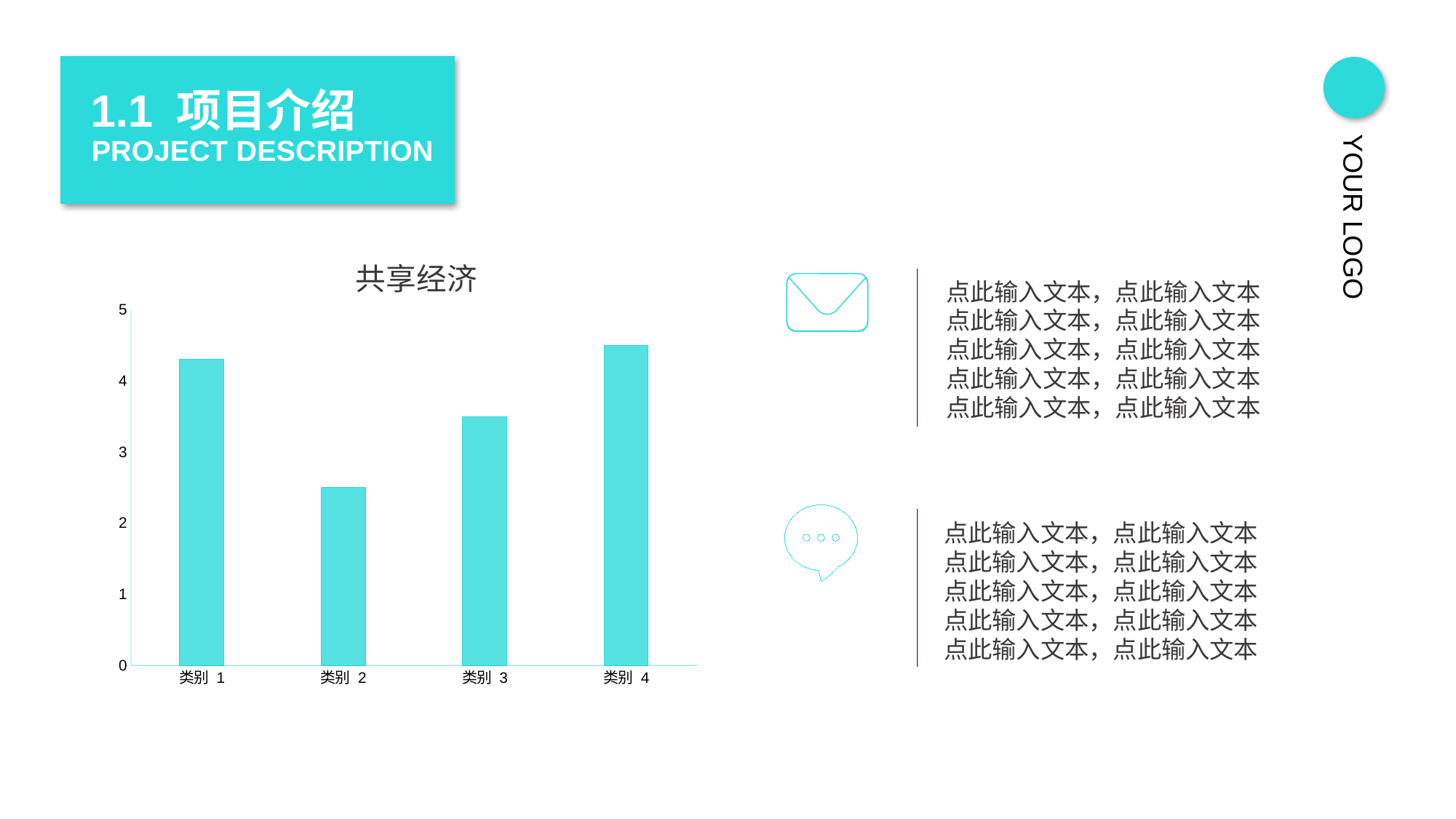

1.1 项目介绍
PROJECT DESCRIPTION

YOUR LOGO
共享经济
点此输入文本，点此输入文本
点此输入文本，点此输入文本
点此输入文本，点此输入文本
点此输入文本，点此输入文本
点此输入文本，点此输入文本

### Chart

| Category | 系列 1 |
|---|---|
| 类别 1 | 4.3 |
| 类别 2 | 2.5 |
| 类别 3 | 3.5 |
| 类别 4 | 4.5 |
点此输入文本，点此输入文本
点此输入文本，点此输入文本
点此输入文本，点此输入文本
点此输入文本，点此输入文本
点此输入文本，点此输入文本